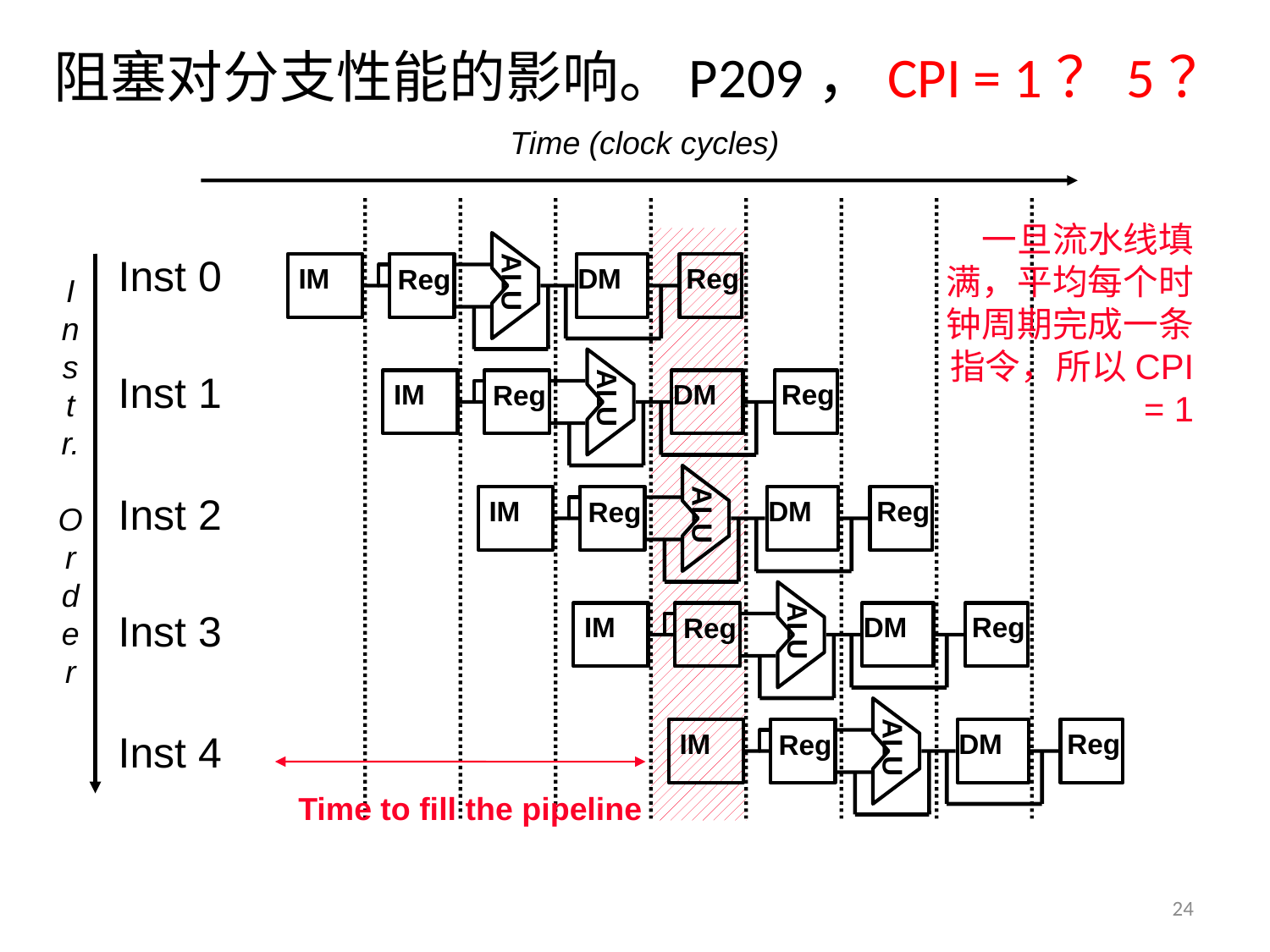

阻塞对分支性能的影响。P209，CPI = 1？5？
Time (clock cycles)

一旦流水线填满，平均每个时钟周期完成一条指令，所以CPI = 1

ALU

IM

DM
Reg
Reg

Inst 0

I
n
s
t
r.

O
r
d
e
r

ALU

IM

DM
Reg
Reg

Inst 1

ALU

IM

DM
Reg
Reg

Inst 2

ALU

IM

DM
Reg
Reg

Inst 3

ALU

IM

DM
Reg
Reg

Inst 4

Time to fill the pipeline
24